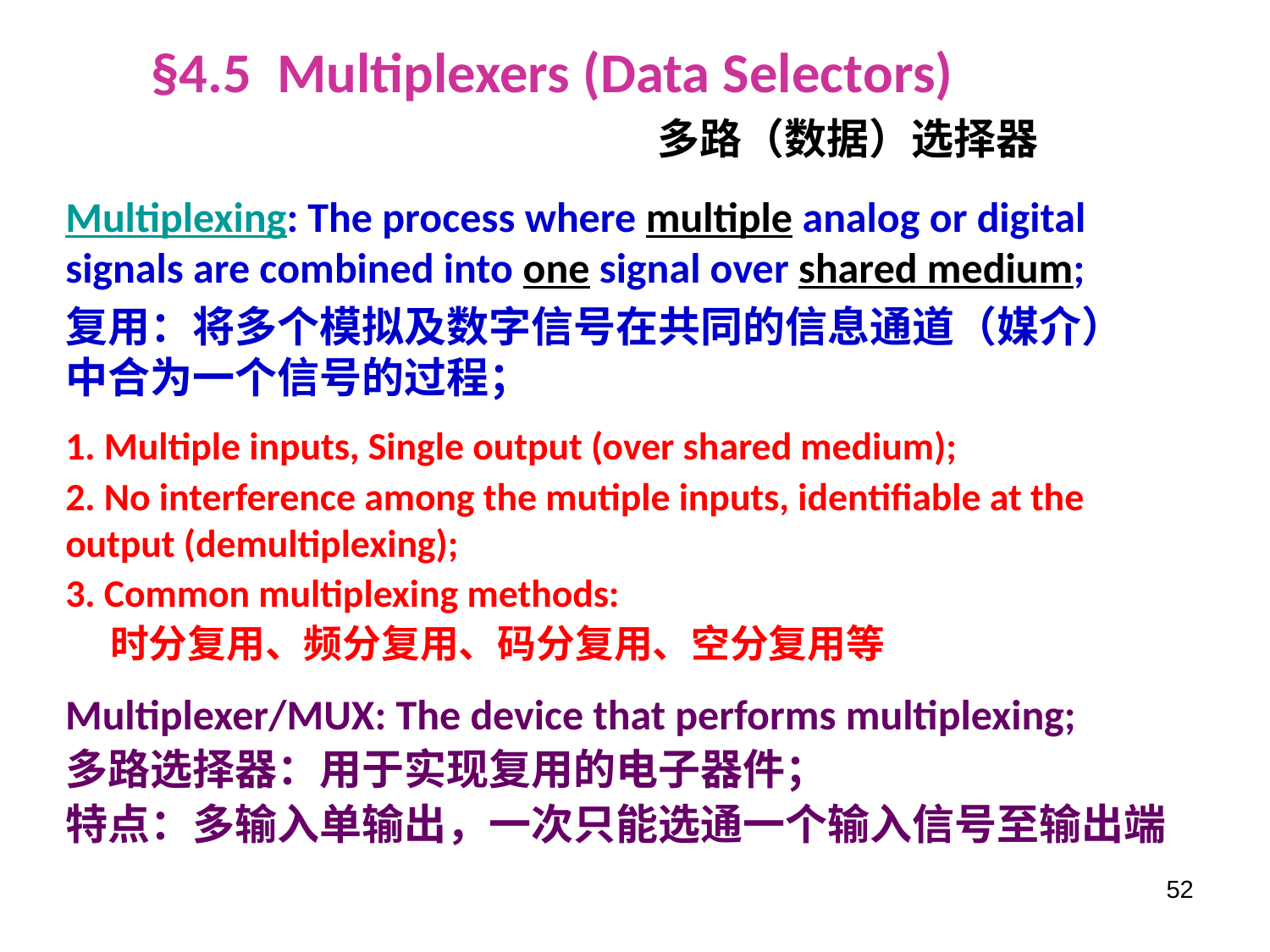

§4.5  Multiplexers (Data Selectors)
多路（数据）选择器
Multiplexing: The process where multiple analog or digital signals are combined into one signal over shared medium;
复用：将多个模拟及数字信号在共同的信息通道（媒介）中合为一个信号的过程；
1. Multiple inputs, Single output (over shared medium);
2. No interference among the mutiple inputs, identifiable at the output (demultiplexing);
3. Common multiplexing methods:
    时分复用、频分复用、码分复用、空分复用等
Multiplexer/MUX: The device that performs multiplexing;
多路选择器：用于实现复用的电子器件；
特点：多输入单输出，一次只能选通一个输入信号至输出端
52